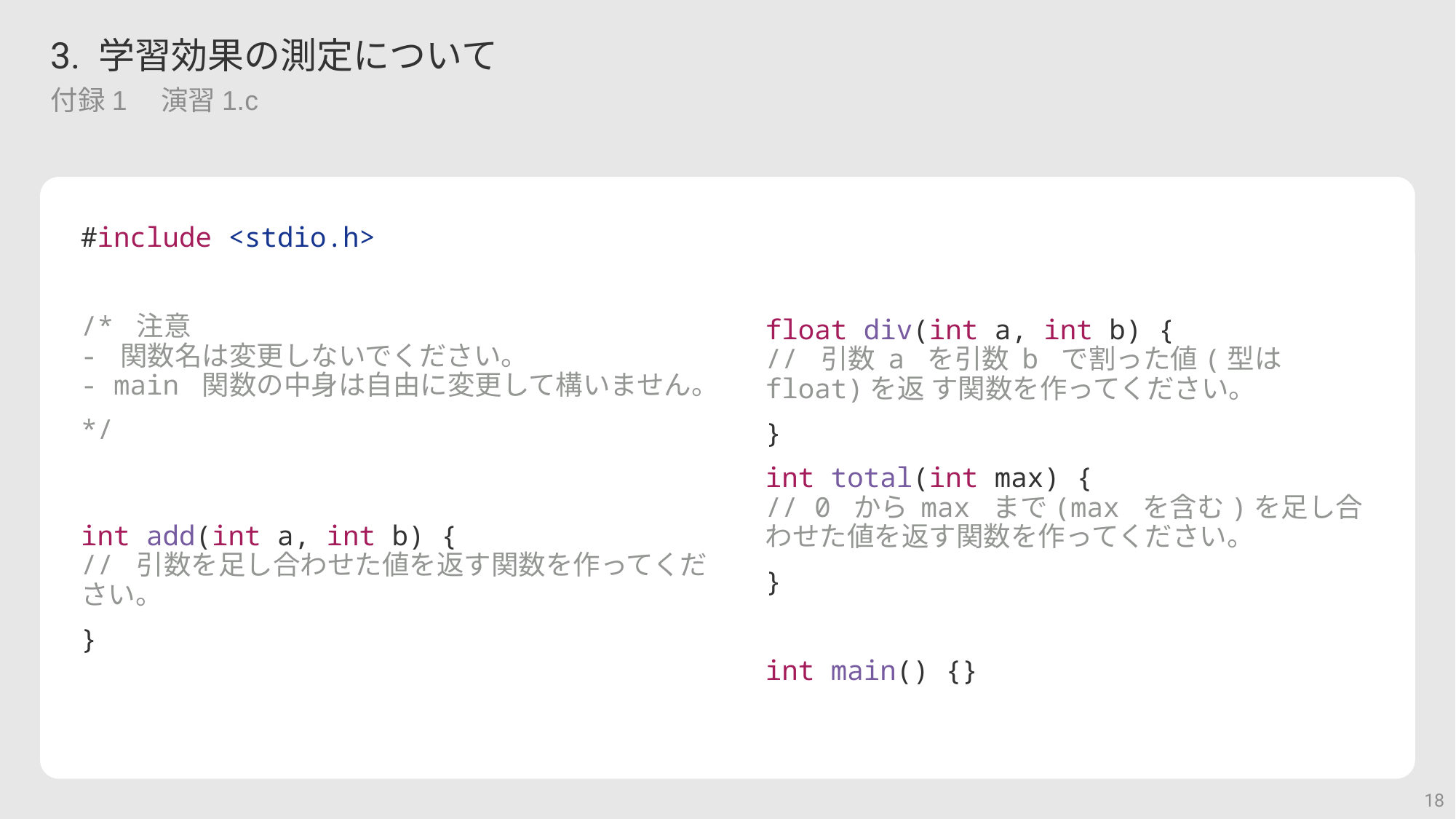

# 3. 学習効果の測定について
付録1　演習1.c
#include <stdio.h>

/* 注意
- 関数名は変更しないでください。
- main 関数の中身は自由に変更して構いません。
*/

int add(int a, int b) {
// 引数を足し合わせた値を返す関数を作ってください。
}

float div(int a, int b) {
// 引数 a を引数 b で割った値(型は float)を返 す関数を作ってください。
}
int total(int max) {
// 0 から max まで(max を含む)を足し合わせた値を返す関数を作ってください。
}

int main() {}
18